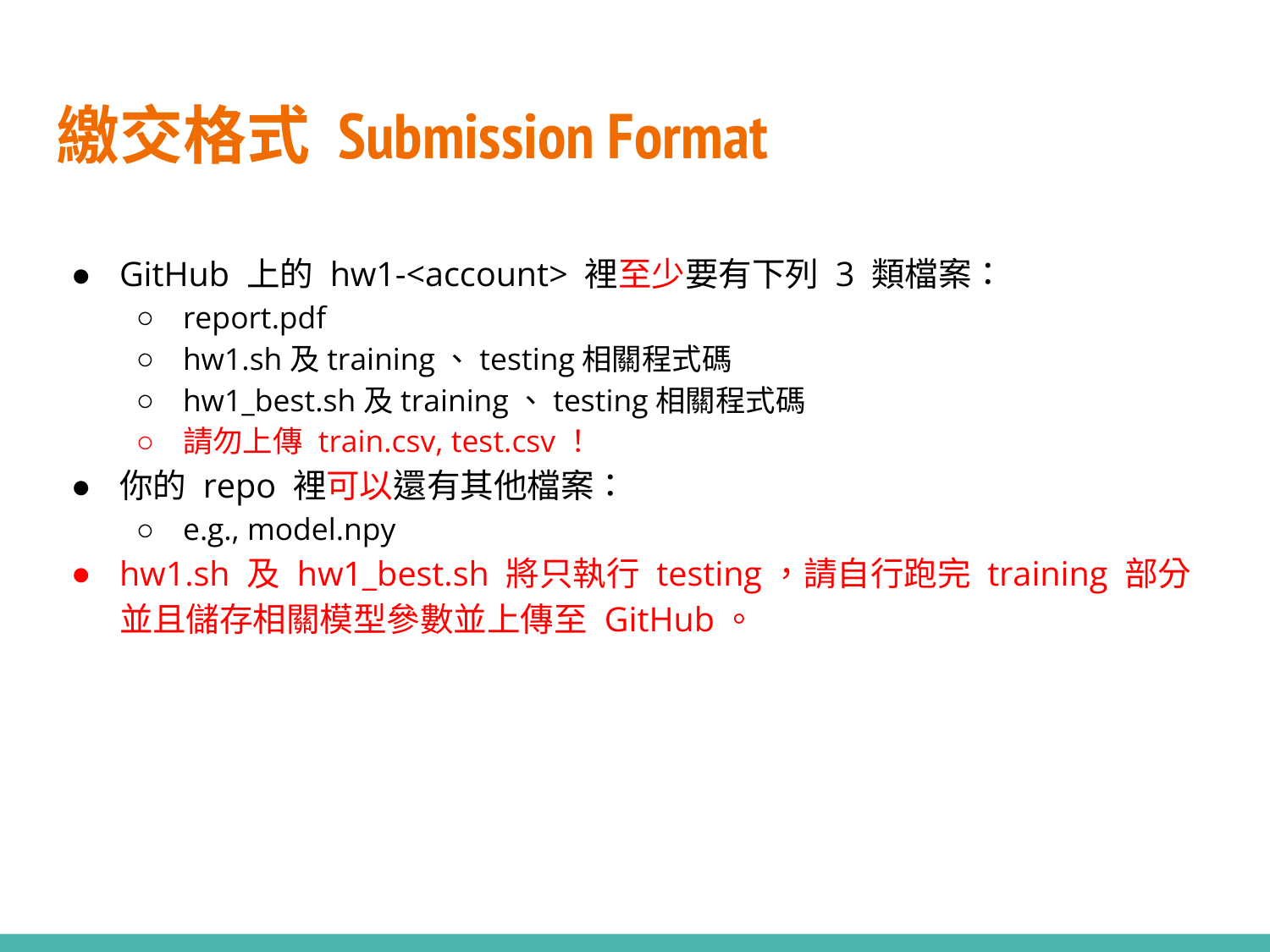

# 繳交格式 Submission Format
GitHub 上的 hw1-<account> 裡至少要有下列 3 類檔案：
report.pdf
hw1.sh及training、testing相關程式碼
hw1_best.sh及training、testing相關程式碼
請勿上傳 train.csv, test.csv！
你的 repo 裡可以還有其他檔案：
e.g., model.npy
hw1.sh 及 hw1_best.sh 將只執行 testing，請自行跑完 training 部分並且儲存相關模型參數並上傳至 GitHub。